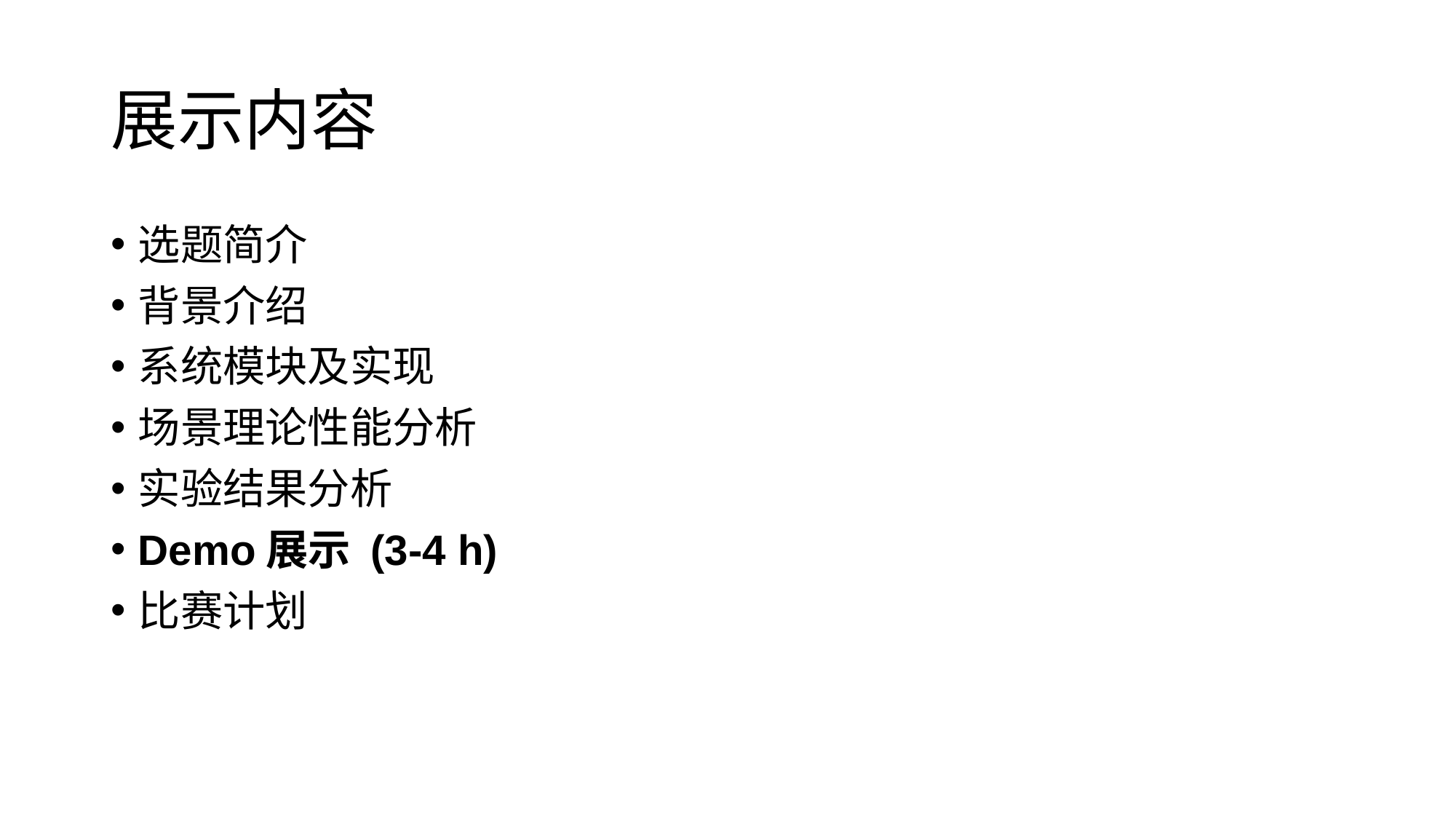

# 展示内容
选题简介
背景介绍
系统模块及实现
场景理论性能分析
实验结果分析
Demo展示 (3-4 h)
比赛计划